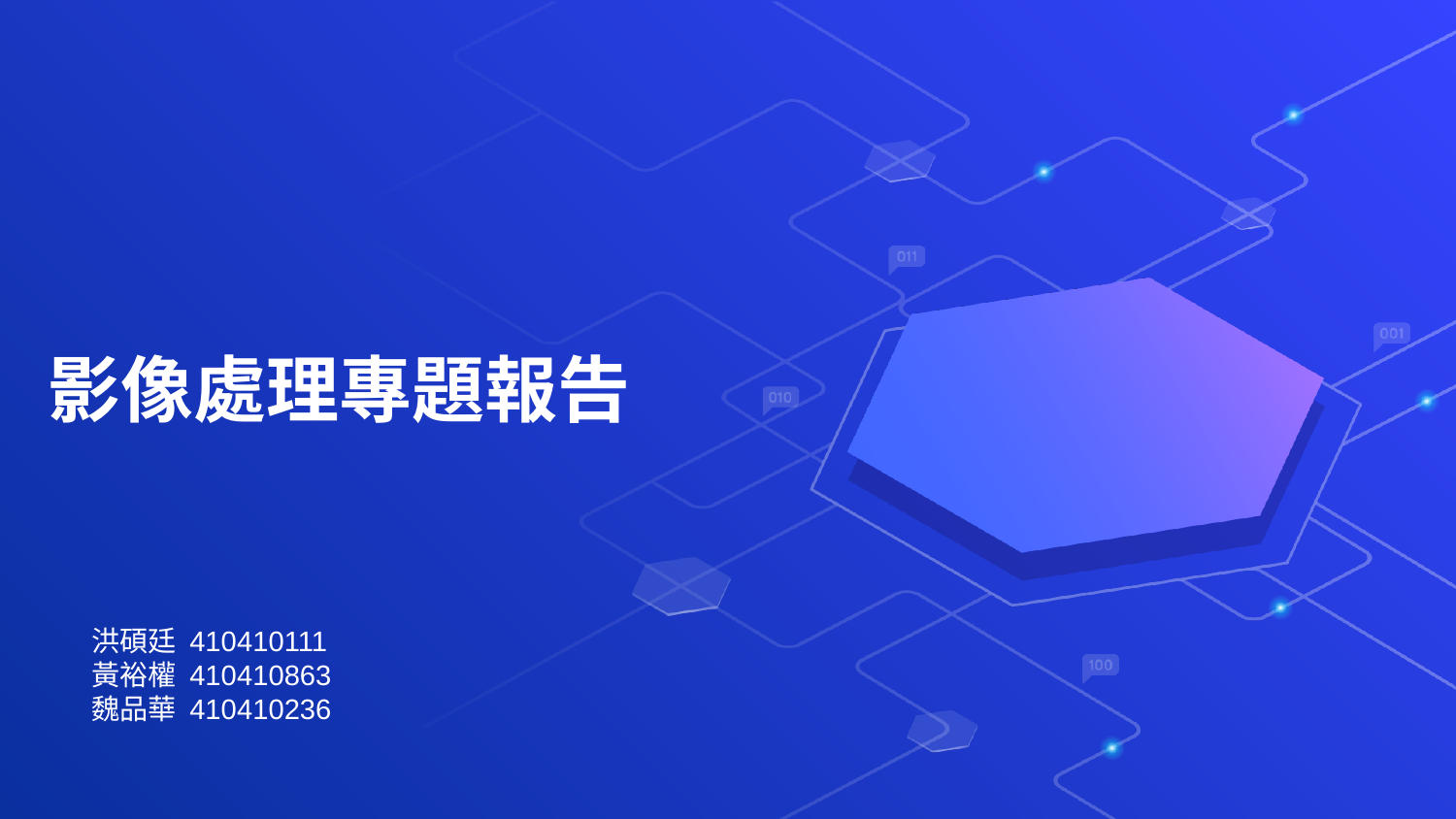

# 影像處理專題報告
洪碩廷 410410111
黃裕權 410410863
魏品華 410410236